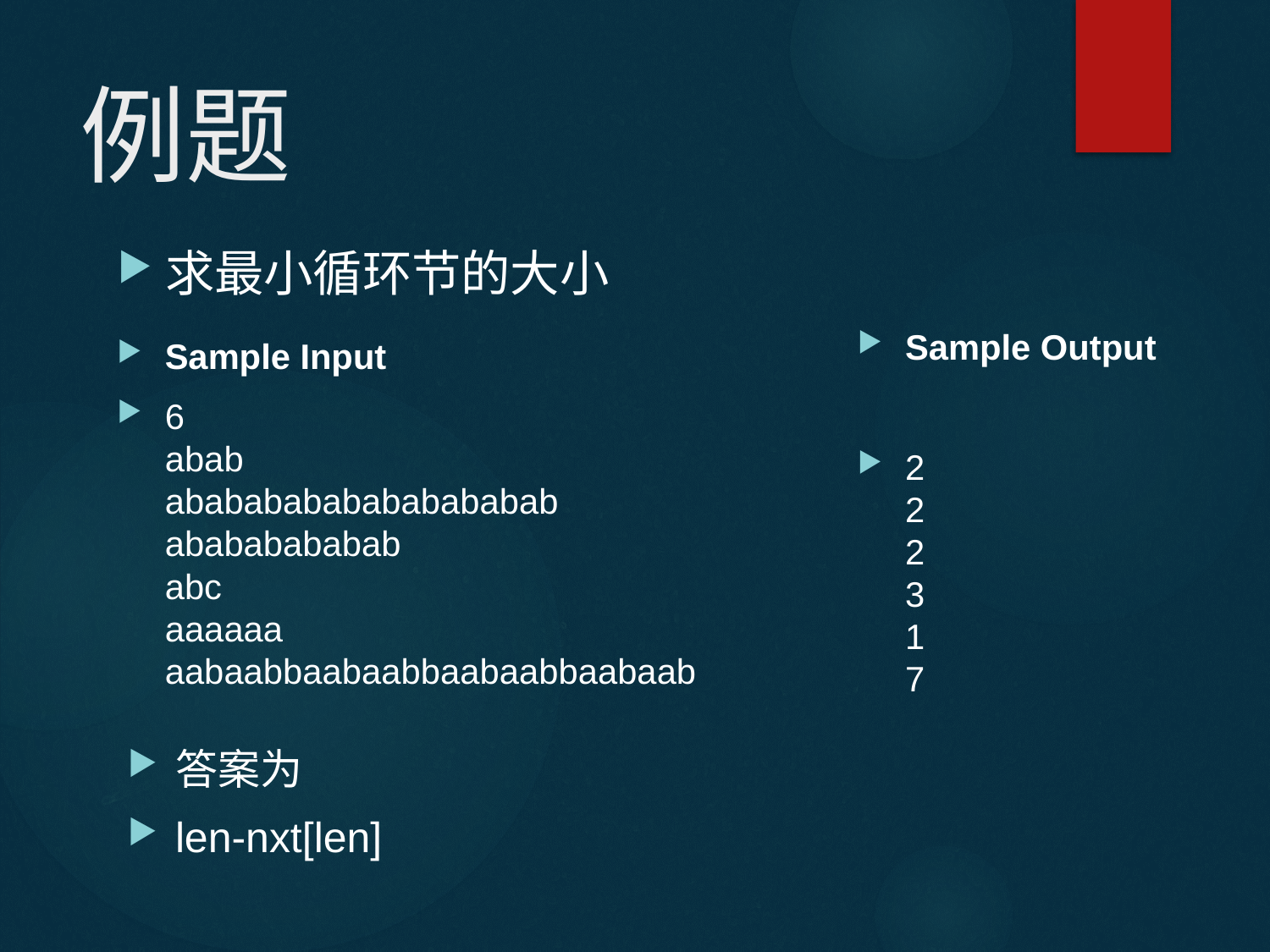

# 例题
求最小循环节的大小
Sample Output

2
2
2
3
1
7
Sample Input
6
abab
abababababababababab
abababababab
abc
aaaaaa
aabaabbaabaabbaabaabbaabaab
答案为
len-nxt[len]